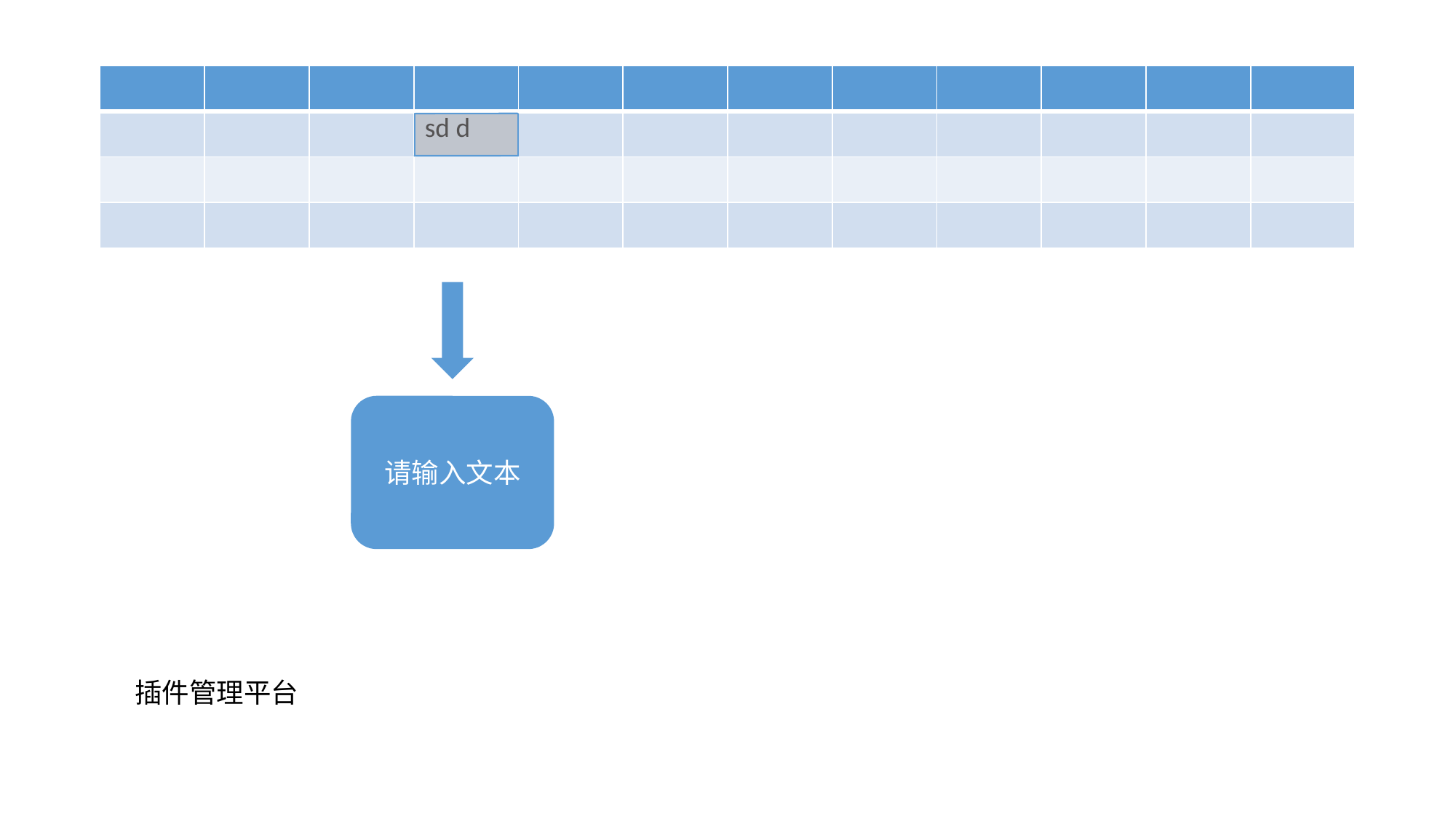

|  |  |  |  |  |  |  |  |  |  |  |  |
| --- | --- | --- | --- | --- | --- | --- | --- | --- | --- | --- | --- |
|  |  |  | sd d |  |  |  |  |  |  |  |  |
|  |  |  |  |  |  |  |  |  |  |  |  |
|  |  |  |  |  |  |  |  |  |  |  |  |

请输入文本
插件管理平台